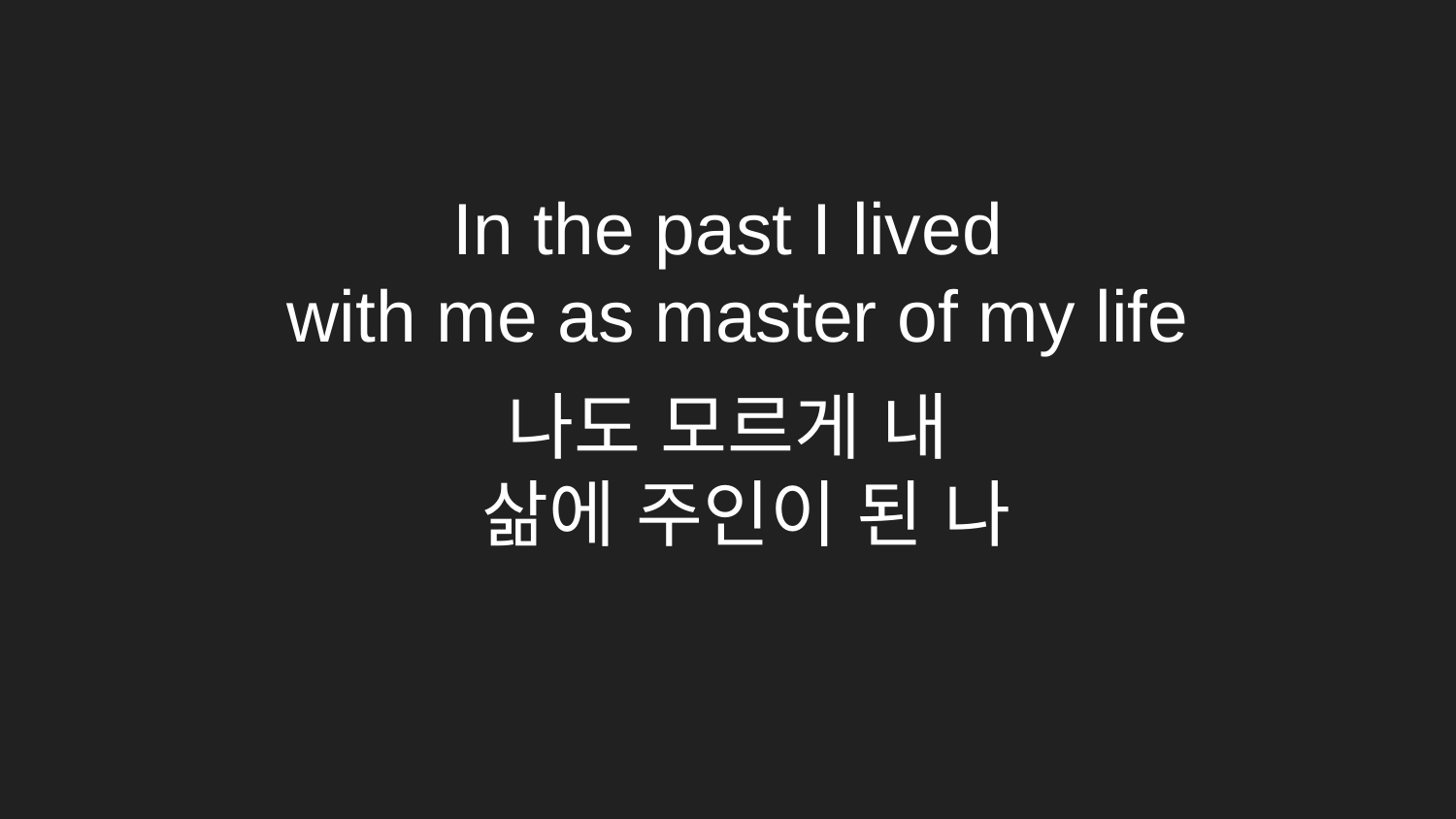

# In the past I lived with me as master of my life
나도 모르게 내
 삶에 주인이 된 나